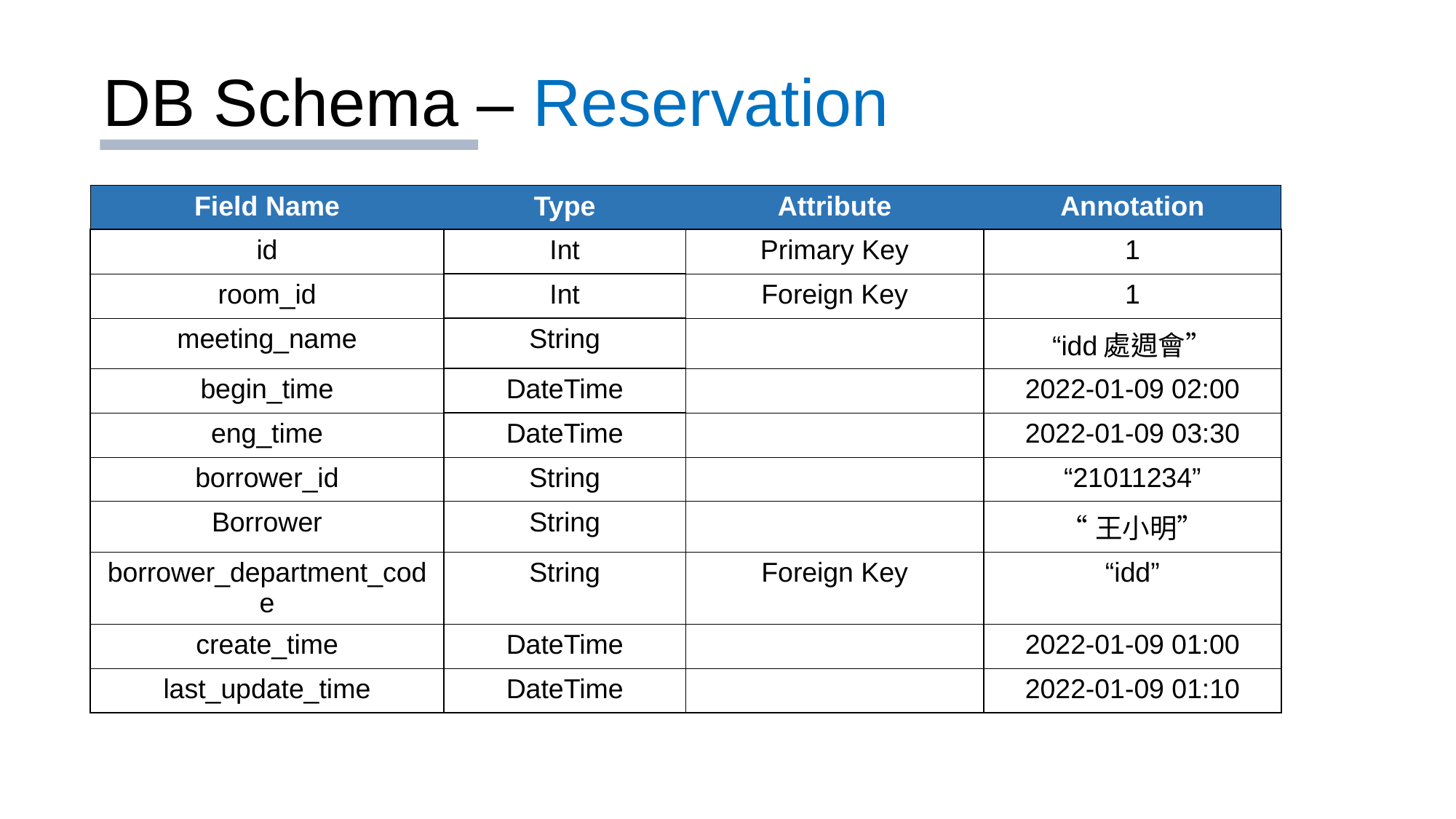

# DB Schema – Reservation

| Field Name | Type | Attribute | Annotation |
| --- | --- | --- | --- |
| id | Int | Primary Key | 1 |
| room\_id | Int | Foreign Key | 1 |
| meeting\_name | String |  | “idd處週會” |
| begin\_time | DateTime |  | 2022-01-09 02:00 |
| eng\_time | DateTime |  | 2022-01-09 03:30 |
| borrower\_id | String |  | “21011234” |
| Borrower | String |  | “王小明” |
| borrower\_department\_code | String | Foreign Key | “idd” |
| create\_time | DateTime |  | 2022-01-09 01:00 |
| last\_update\_time | DateTime |  | 2022-01-09 01:10 |